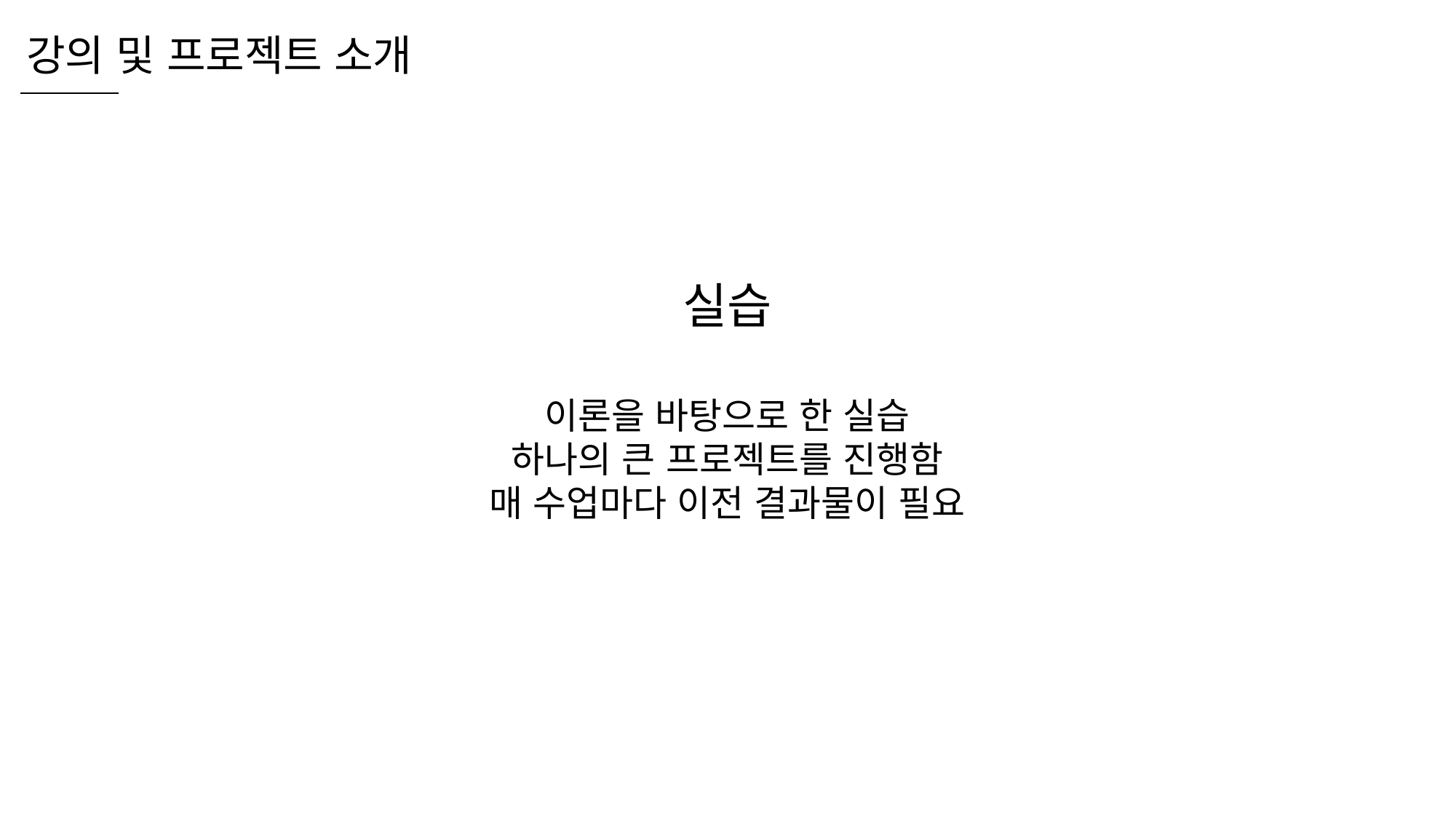

강의 및 프로젝트 소개
실습
이론을 바탕으로 한 실습
하나의 큰 프로젝트를 진행함
매 수업마다 이전 결과물이 필요